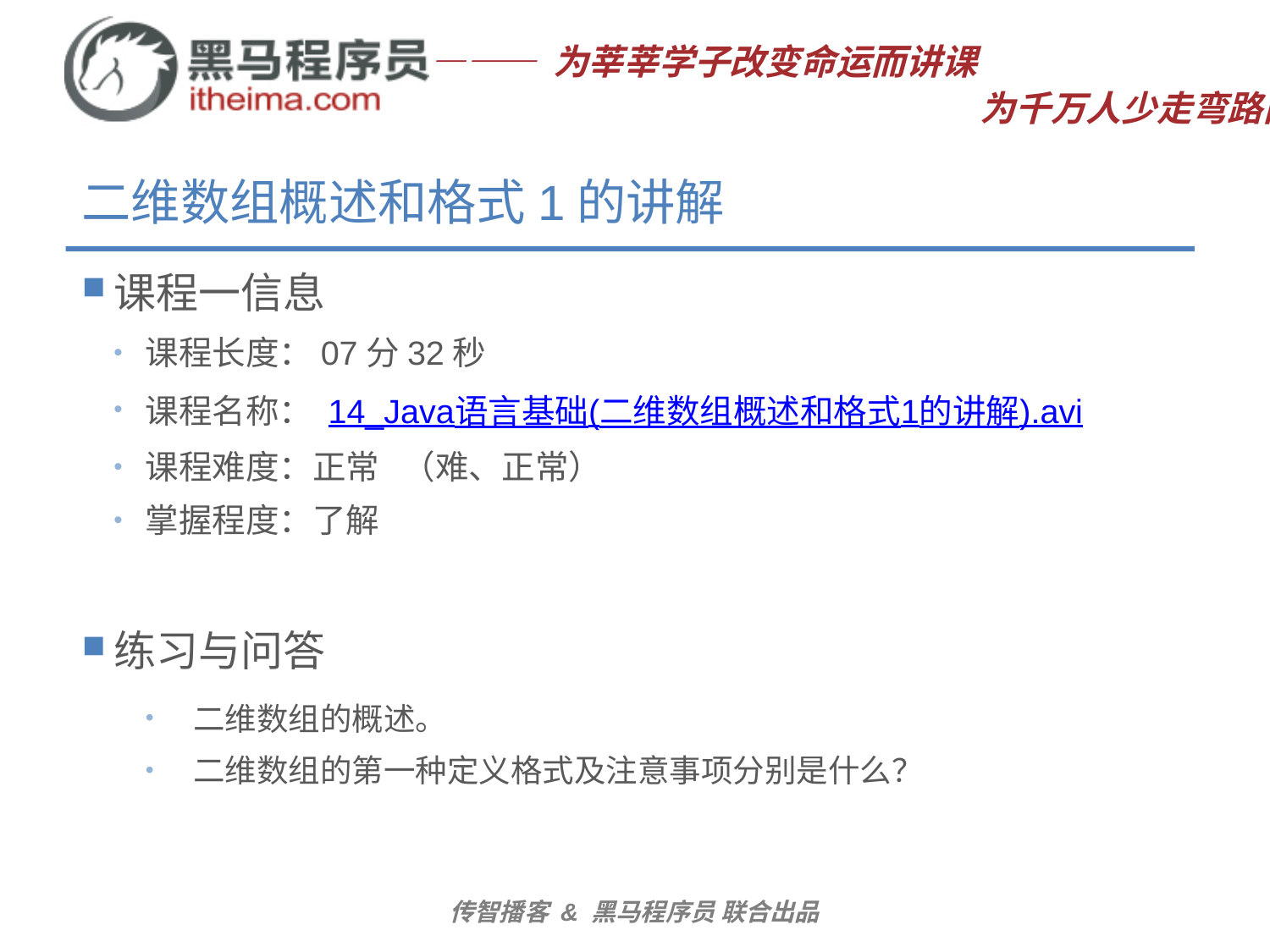

# 二维数组概述和格式1的讲解
课程一信息
课程长度：07分32秒
课程名称： 14_Java语言基础(二维数组概述和格式1的讲解).avi
课程难度：正常   （难、正常）
掌握程度：了解

练习与问答
二维数组的概述。
二维数组的第一种定义格式及注意事项分别是什么？